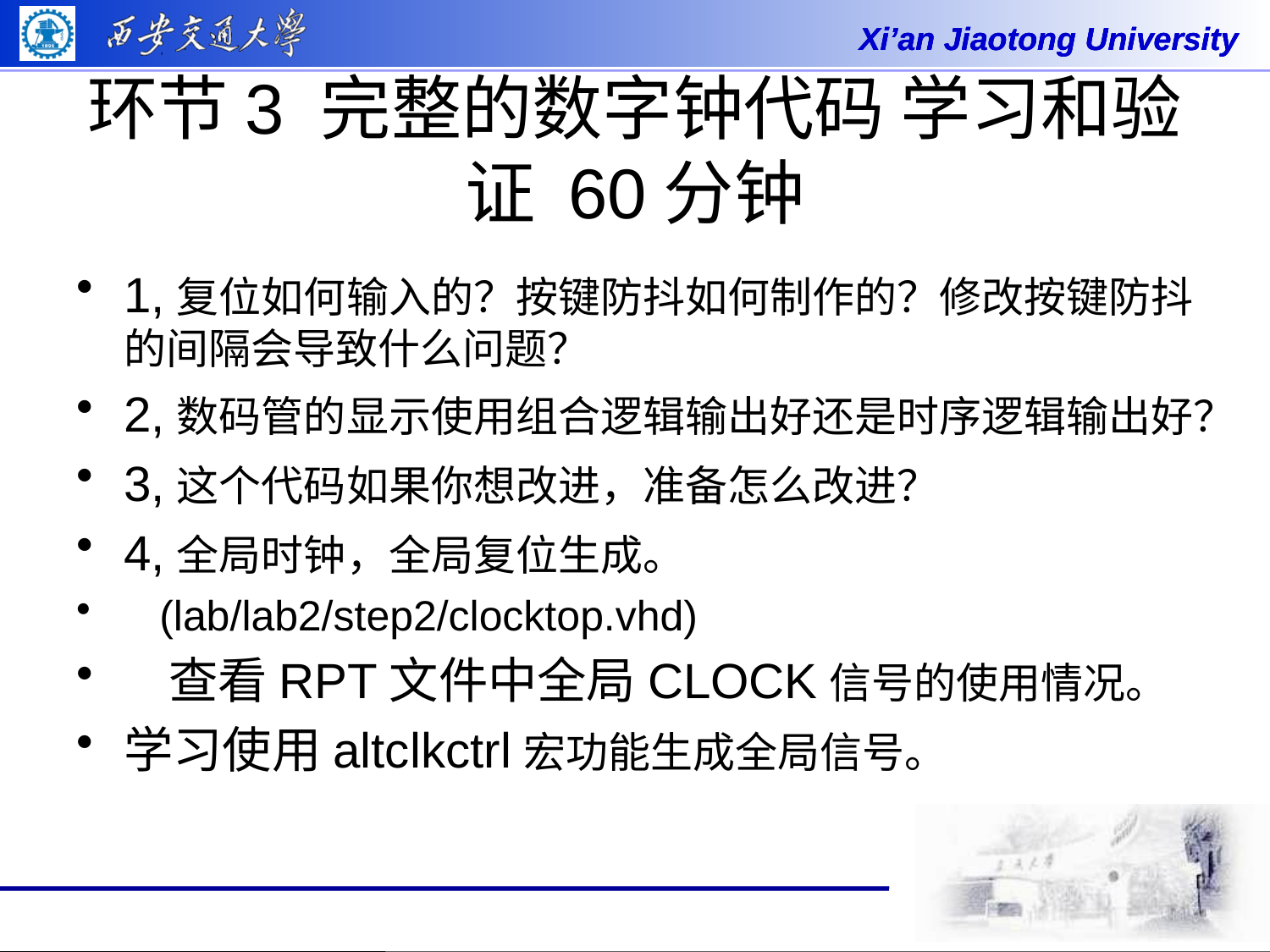

# 环节3 完整的数字钟代码 学习和验证 60分钟
1,复位如何输入的？按键防抖如何制作的？修改按键防抖的间隔会导致什么问题？
2,数码管的显示使用组合逻辑输出好还是时序逻辑输出好？
3,这个代码如果你想改进，准备怎么改进？
4,全局时钟，全局复位生成。
   (lab/lab2/step2/clocktop.vhd)
   查看RPT文件中全局CLOCK信号的使用情况。
学习使用altclkctrl宏功能生成全局信号。